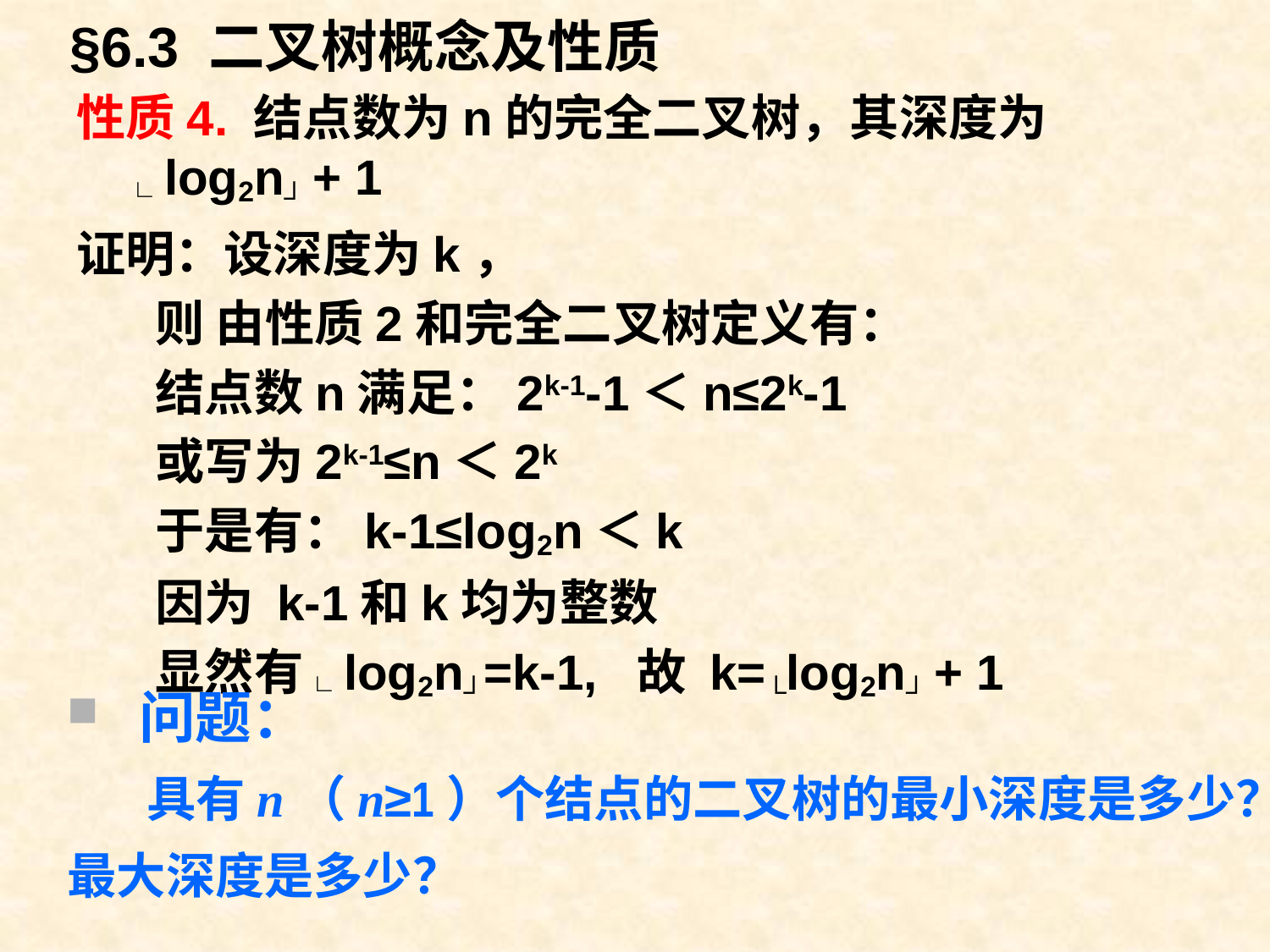

§6.3 二叉树概念及性质
性质4. 结点数为n的完全二叉树，其深度为 └log2n┘ + 1
证明：设深度为k，
      则 由性质2和完全二叉树定义有：
      结点数n满足：2k-1-1＜n≤2k-1
      或写为2k-1≤n＜2k
      于是有：k-1≤log2n＜k
      因为 k-1和k均为整数
      显然有└log2n┘=k-1,  故 k=└log2n┘ + 1
  问题：
      具有n（n≥1）个结点的二叉树的最小深度是多少？最大深度是多少？